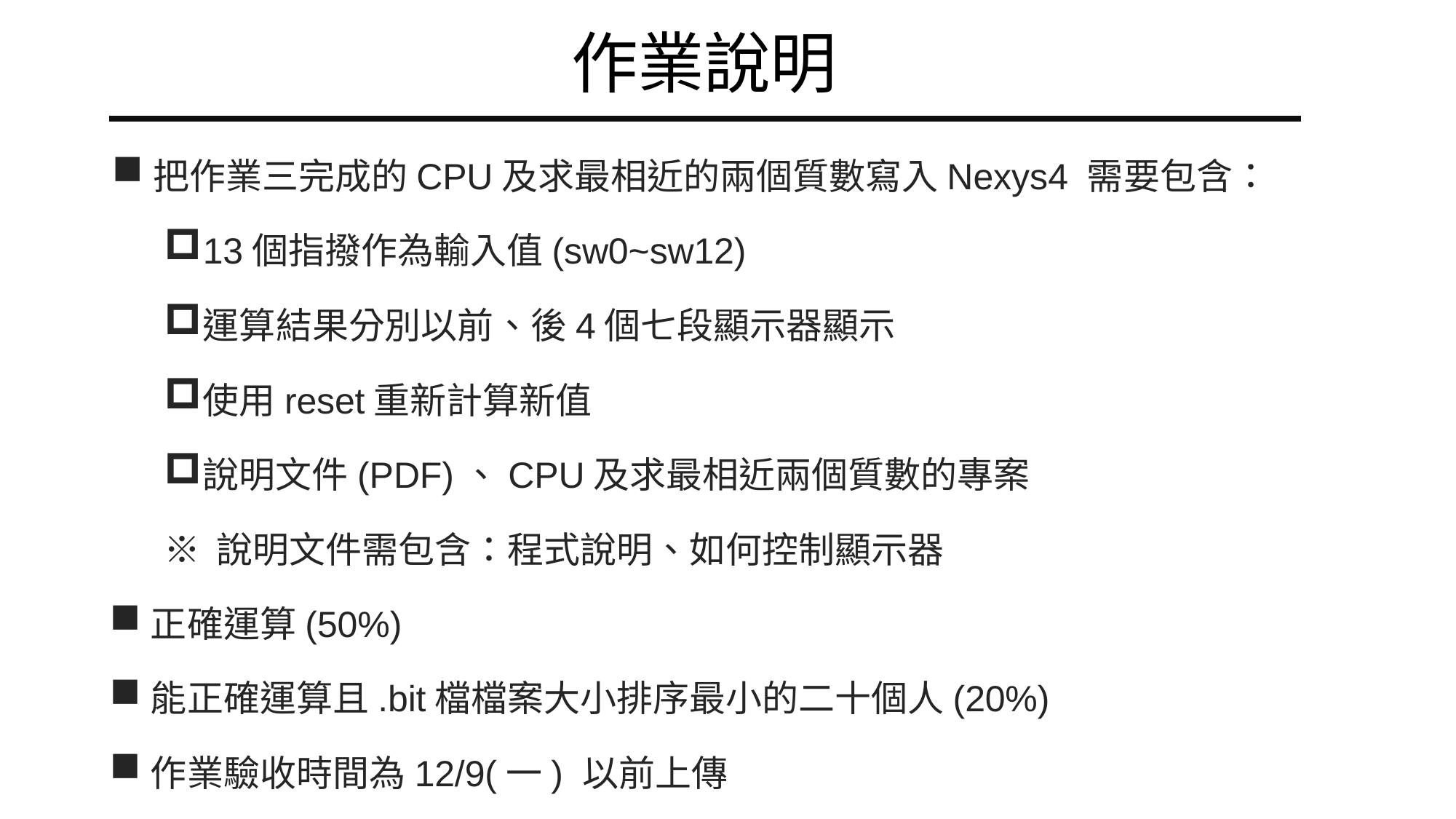

作業說明
把作業三完成的CPU及求最相近的兩個質數寫入Nexys4 需要包含：
13個指撥作為輸入值(sw0~sw12)
運算結果分別以前、後4個七段顯示器顯示
使用reset重新計算新值
說明文件(PDF)、CPU及求最相近兩個質數的專案
※說明文件需包含：程式說明、如何控制顯示器
正確運算(50%)
能正確運算且.bit檔檔案大小排序最小的二十個人(20%)
作業驗收時間為12/9(一) 以前上傳